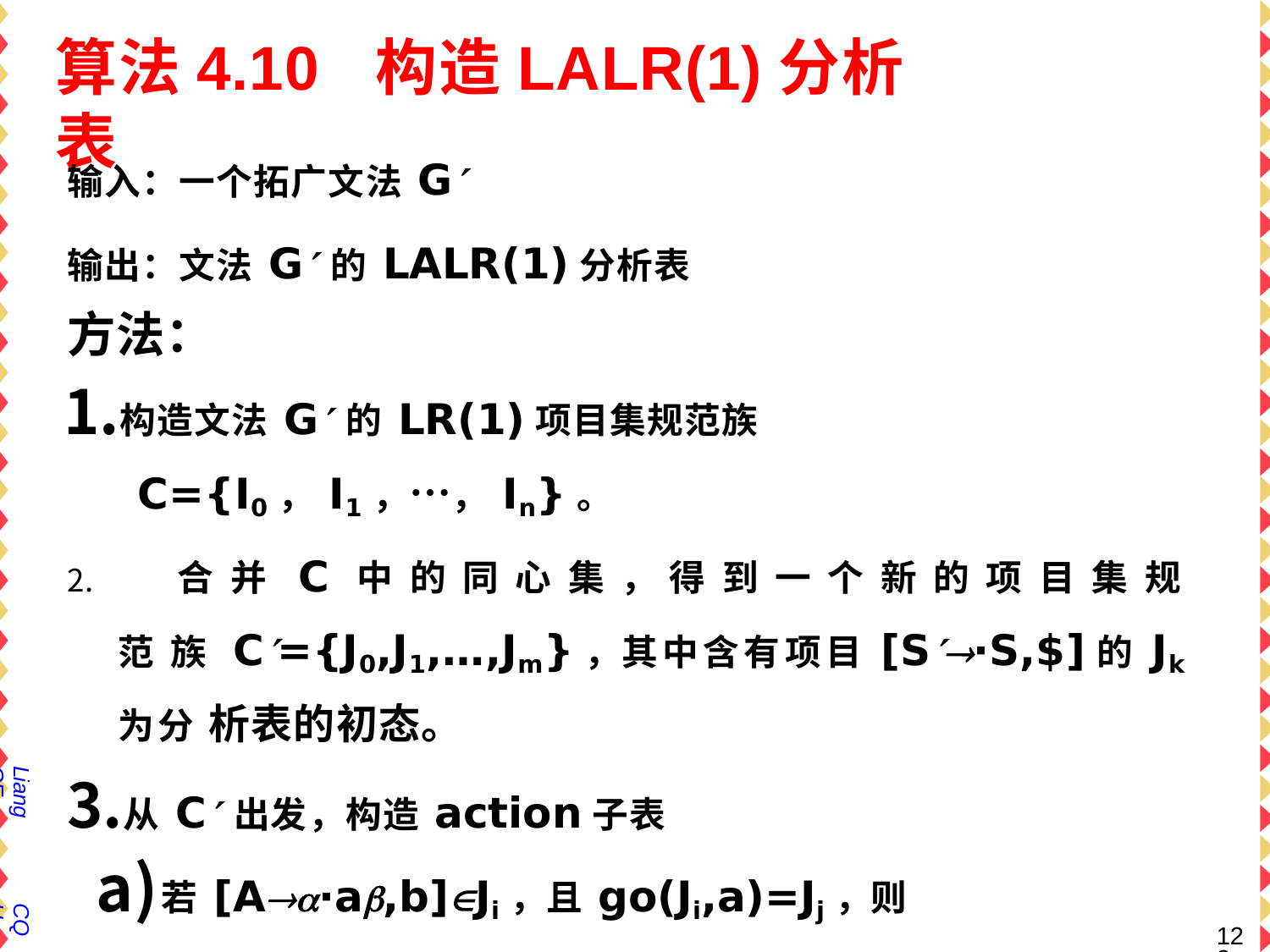

# 算法4.10	构造LALR(1)分析表
输入：一个拓广文法G′
输出：文法G′的LALR(1)分析表
方法：
构造文法G′的LR(1)项目集规范族  C={I0，I1，…，In}。
	合并C 中的同心集， 得到一个新的项目集规范族 C′={J0,J1,…,Jm}，其中含有项目[S′→·S,$]的Jk为分 析表的初态。
从C′出发，构造action子表
若[A→α·aβ,b]∈Ji，且go(Ji,a)=Jj，则 置action[i,a]=sj
若[A→α·,a]∈Ji，则置action[i,a]=r A→α
若[S′→S·,$]∈Ji，则置action[i,$]=acc
Liang GE
CQU
122